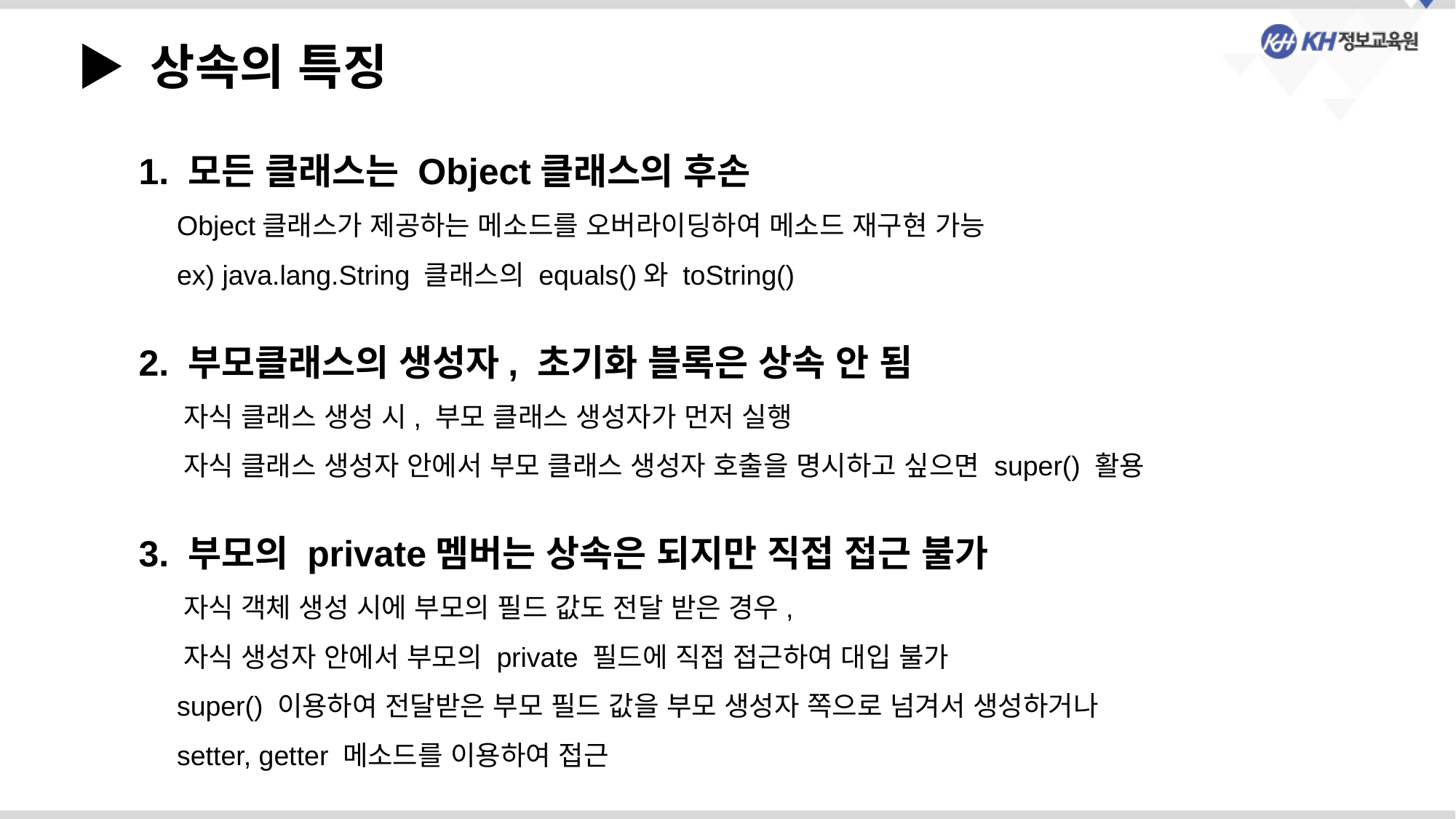

▶ 상속의 특징
1. 모든 클래스는 Object클래스의 후손
     Object클래스가 제공하는 메소드를 오버라이딩하여 메소드 재구현 가능
     ex) java.lang.String 클래스의 equals()와 toString()

2. 부모클래스의 생성자, 초기화 블록은 상속 안 됨
     자식 클래스 생성 시, 부모 클래스 생성자가 먼저 실행
     자식 클래스 생성자 안에서 부모 클래스 생성자 호출을 명시하고 싶으면 super() 활용

3. 부모의 private멤버는 상속은 되지만 직접 접근 불가
     자식 객체 생성 시에 부모의 필드 값도 전달 받은 경우,
     자식 생성자 안에서 부모의 private 필드에 직접 접근하여 대입 불가
     super() 이용하여 전달받은 부모 필드 값을 부모 생성자 쪽으로 넘겨서 생성하거나
     setter, getter 메소드를 이용하여 접근